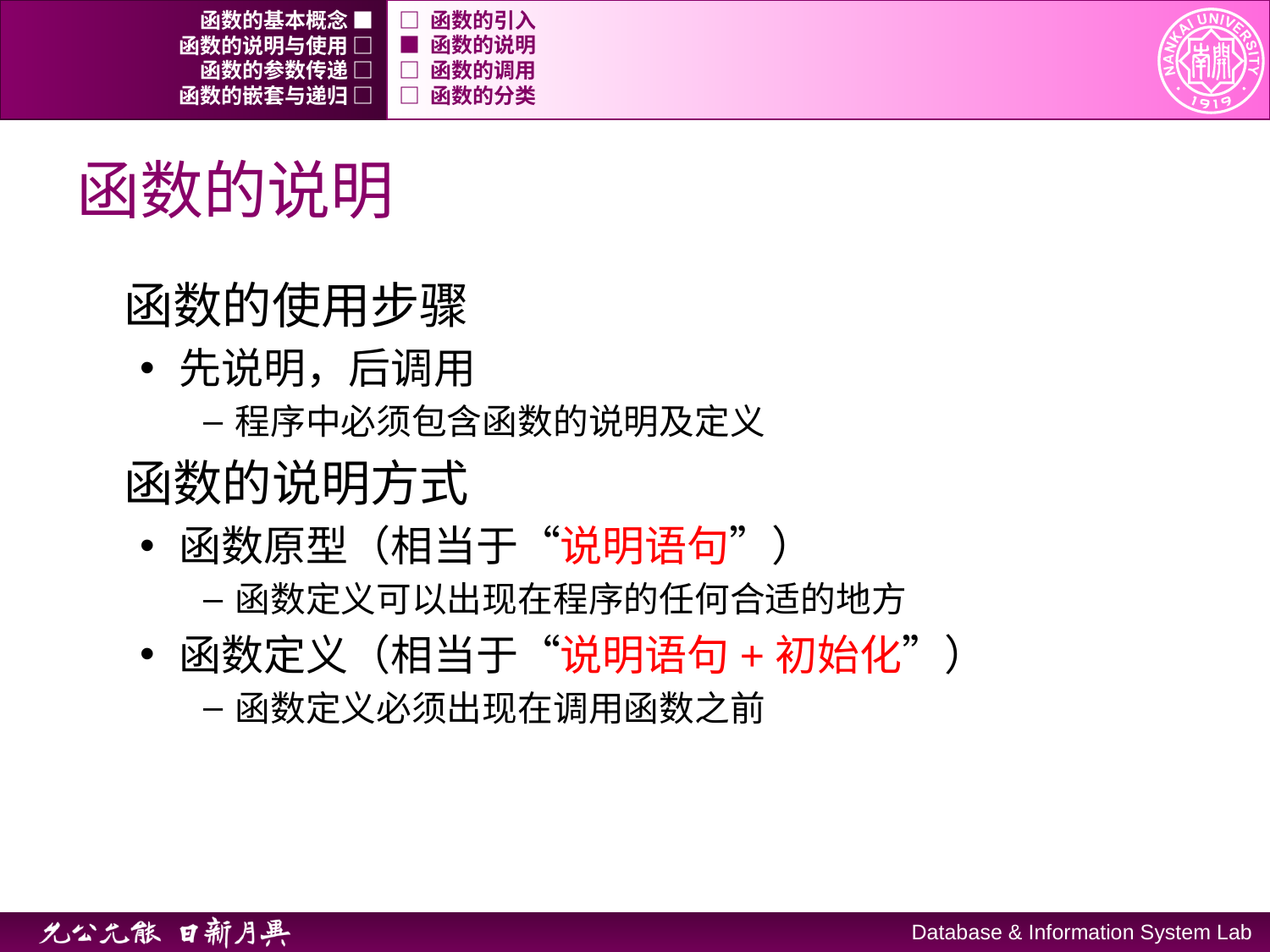

函数的基本概念 ■
□ 函数的引入
函数的说明与使用 □
■ 函数的说明
函数的参数传递 □
□ 函数的调用
函数的嵌套与递归 □
□ 函数的分类
# 函数的说明
函数的使用步骤
先说明，后调用
程序中必须包含函数的说明及定义
函数的说明方式
函数原型（相当于“说明语句”）
函数定义可以出现在程序的任何合适的地方
函数定义（相当于“说明语句+初始化”）
函数定义必须出现在调用函数之前